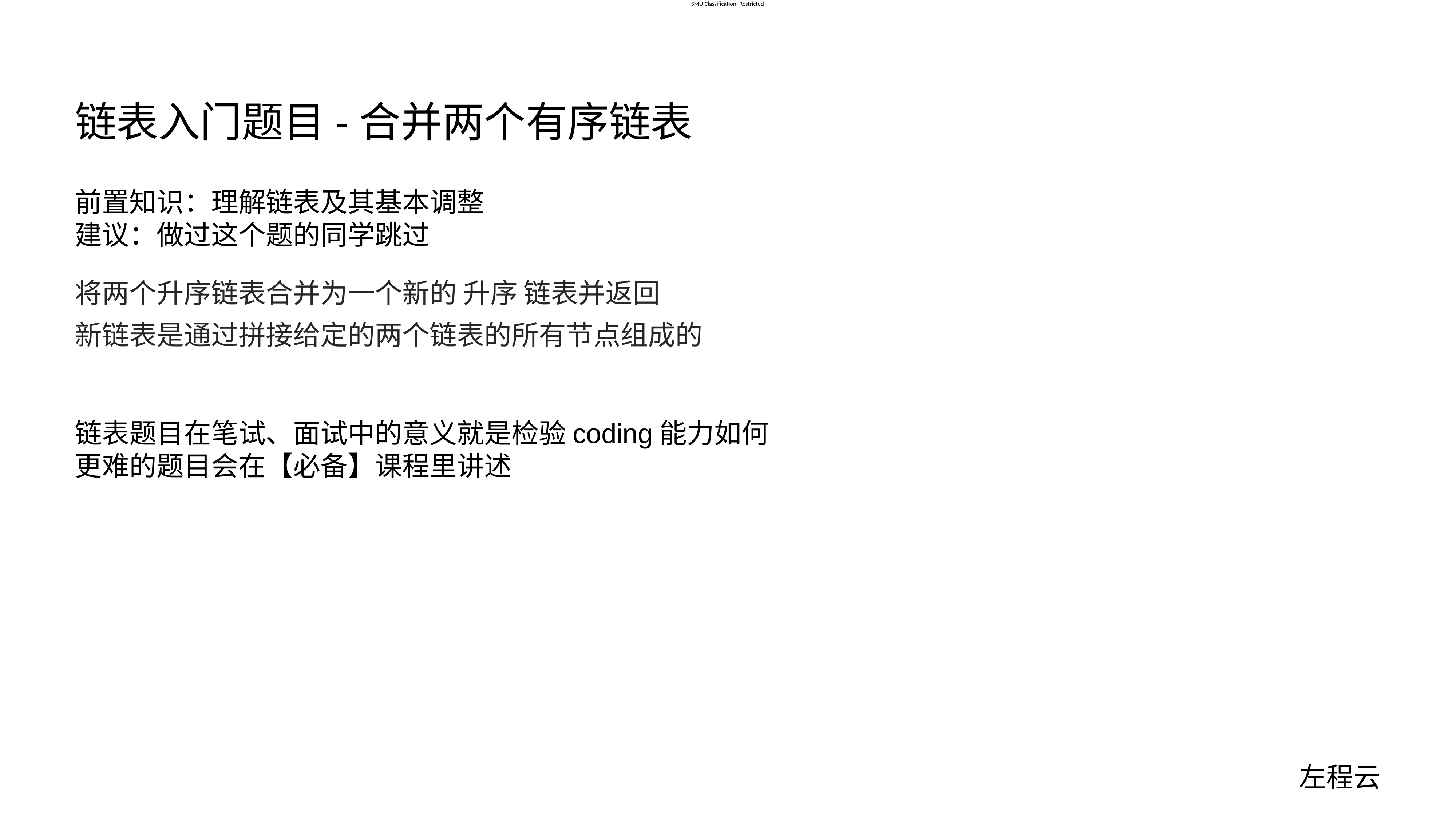

# 链表入门题目-合并两个有序链表
前置知识：理解链表及其基本调整
建议：做过这个题的同学跳过
将两个升序链表合并为一个新的 升序 链表并返回
新链表是通过拼接给定的两个链表的所有节点组成的

链表题目在笔试、面试中的意义就是检验coding能力如何
更难的题目会在【必备】课程里讲述
左程云